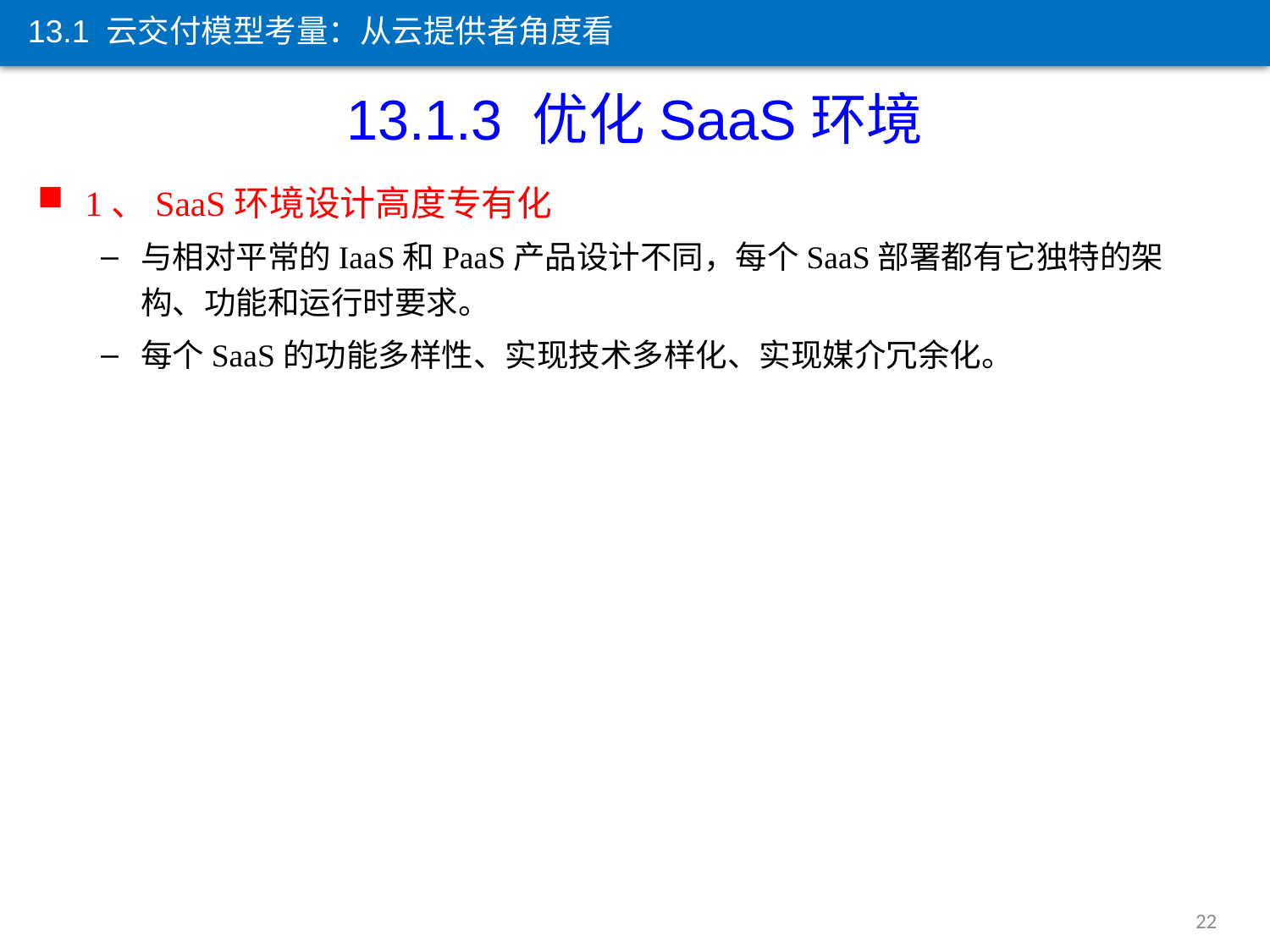

13.1 云交付模型考量：从云提供者角度看
13.1.3 优化SaaS环境
1、SaaS环境设计高度专有化
与相对平常的IaaS和PaaS产品设计不同，每个SaaS部署都有它独特的架构、功能和运行时要求。
每个SaaS的功能多样性、实现技术多样化、实现媒介冗余化。
22